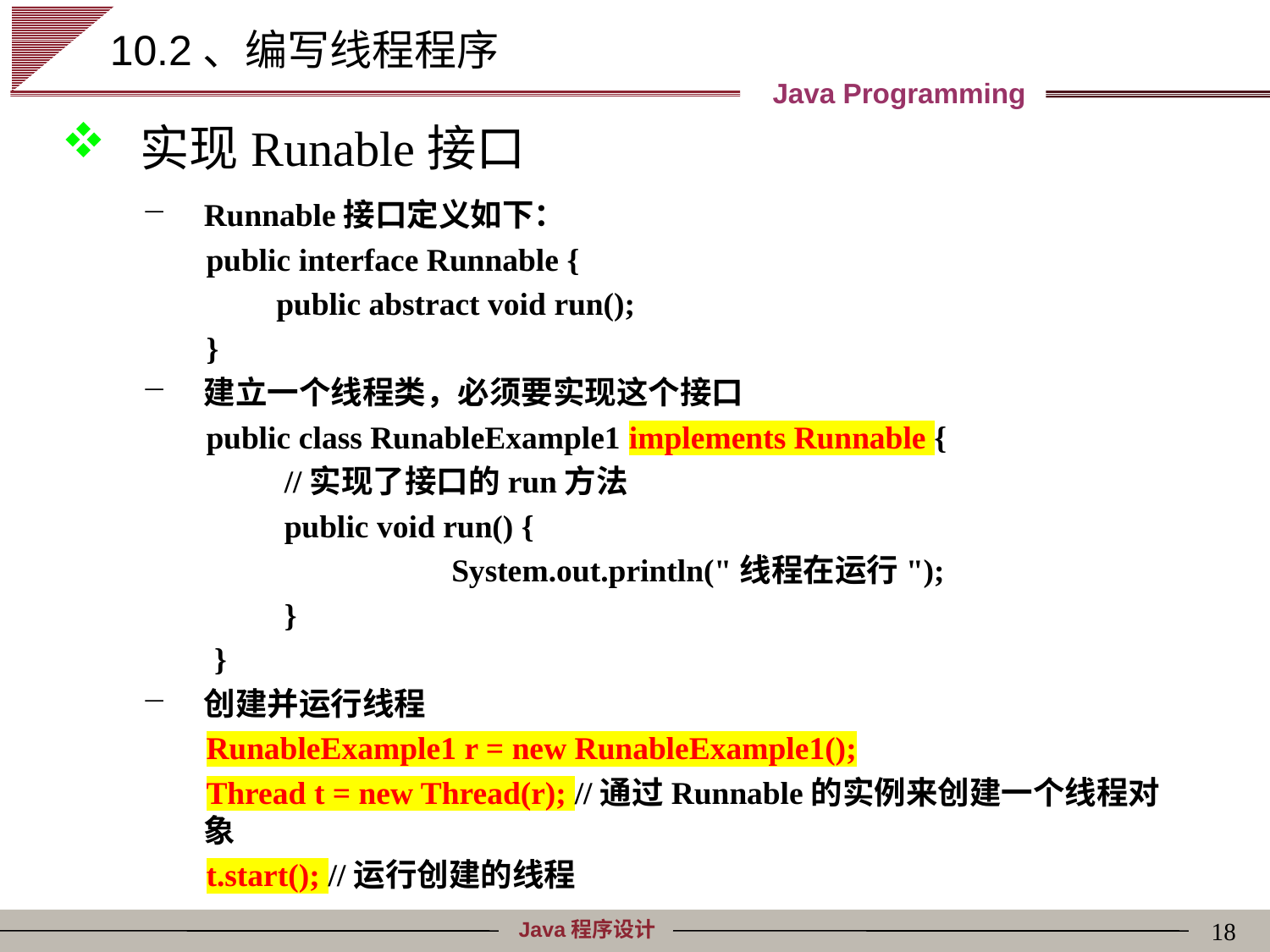

# 10.2、编写线程程序
  实现Runable接口
Runnable接口定义如下：
        public interface Runnable {
	         public abstract void run();
        }
建立一个线程类，必须要实现这个接口
        public class RunableExample1 implements Runnable {
	          //实现了接口的run方法
	          public void run() {
		               System.out.println("线程在运行");
	          }
         }
创建并运行线程
        RunableExample1 r = new RunableExample1();
        Thread t = new Thread(r); //通过Runnable的实例来创建一个线程对象
        t.start(); //运行创建的线程